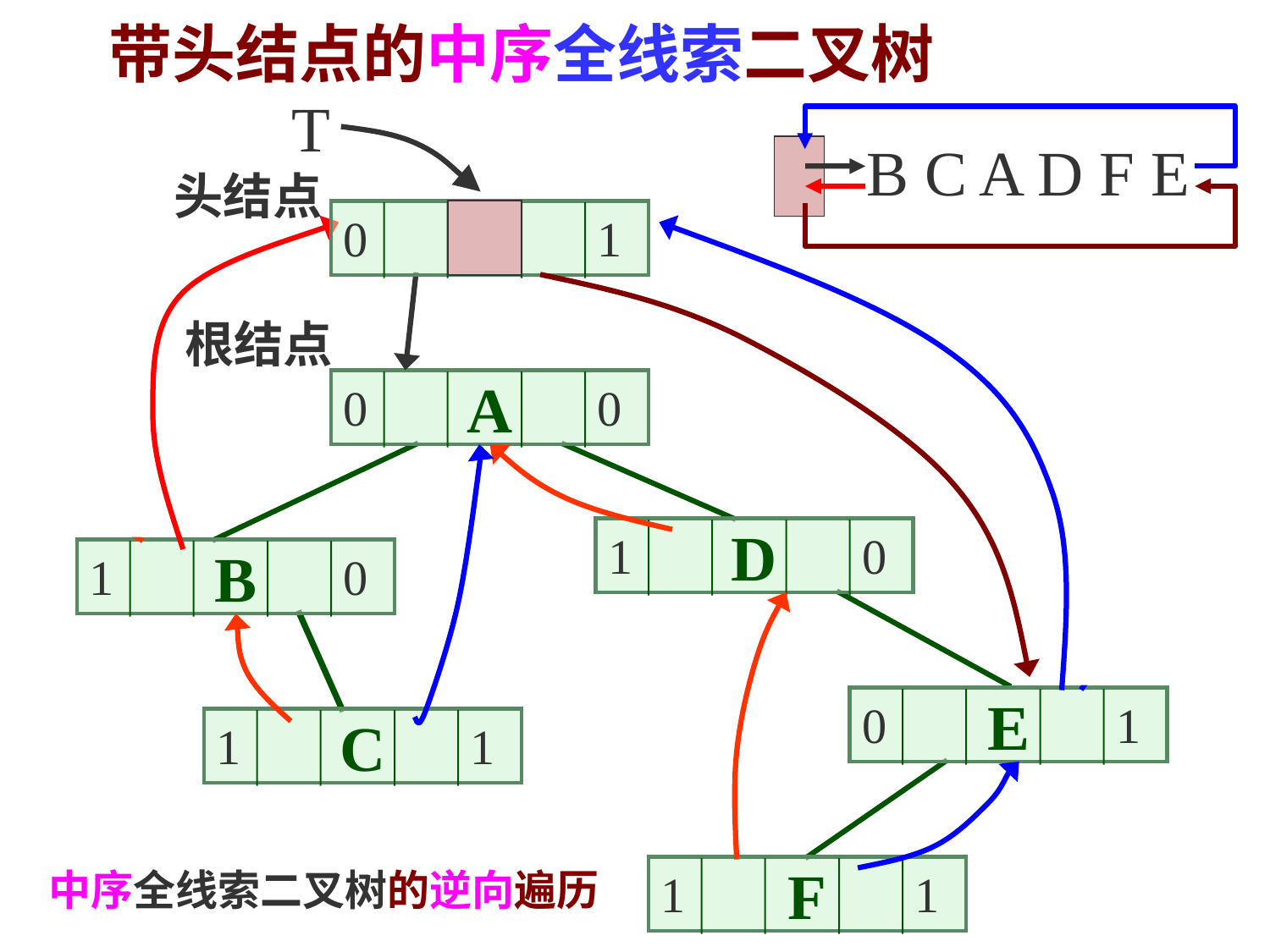

带头结点的中序全线索二叉树
T

头结点

0

1

  B C A D F E

根结点

NULL
A

0
0

NULL

D

1
0
B

1
0

E

0
1
C

1
1

 中序全线索二叉树的逆向遍历
F

1
1